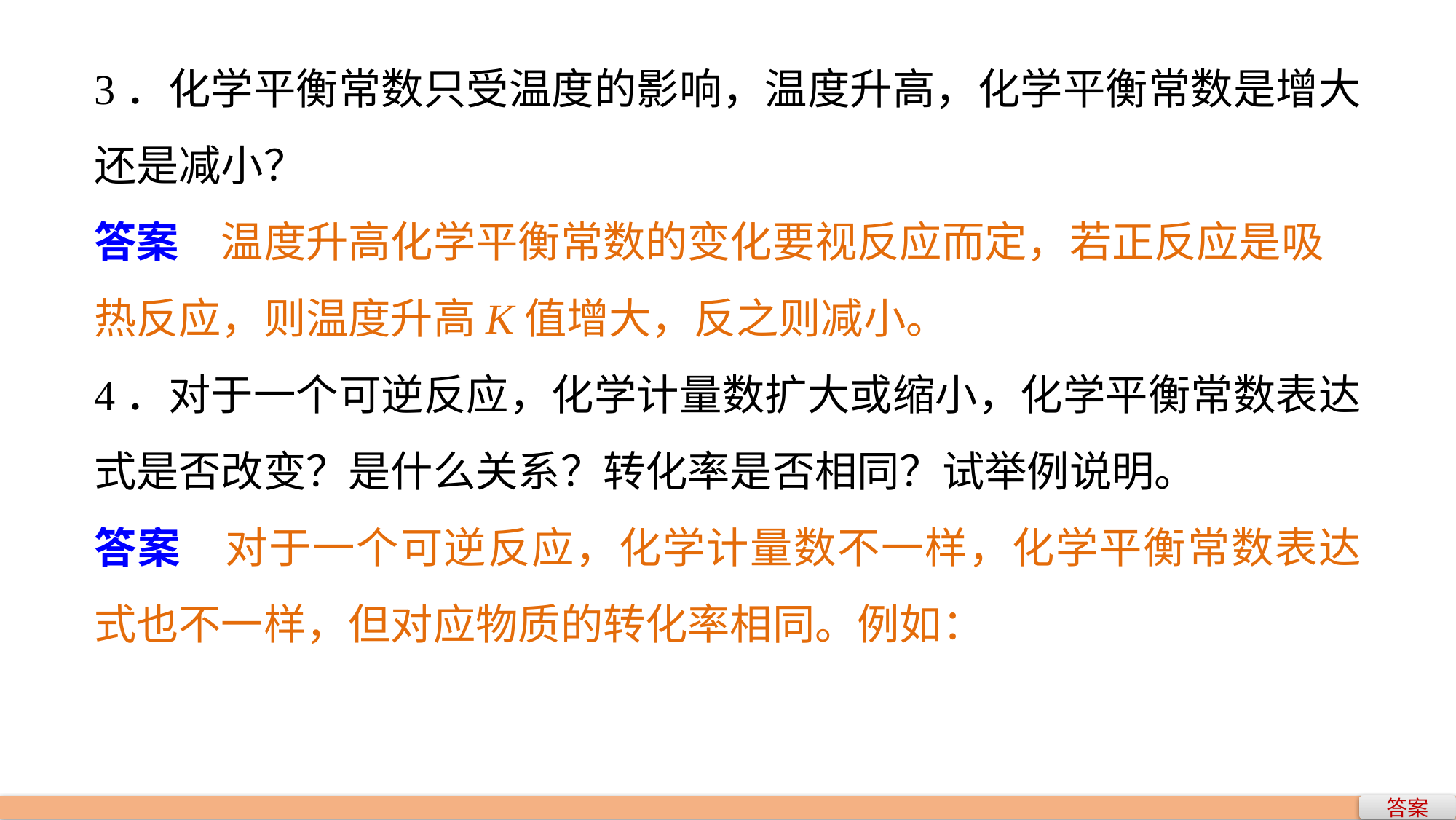

3．化学平衡常数只受温度的影响，温度升高，化学平衡常数是增大还是减小？
答案　温度升高化学平衡常数的变化要视反应而定，若正反应是吸热反应，则温度升高K值增大，反之则减小。
4．对于一个可逆反应，化学计量数扩大或缩小，化学平衡常数表达式是否改变？是什么关系？转化率是否相同？试举例说明。
答案　对于一个可逆反应，化学计量数不一样，化学平衡常数表达式也不一样，但对应物质的转化率相同。例如：
答案